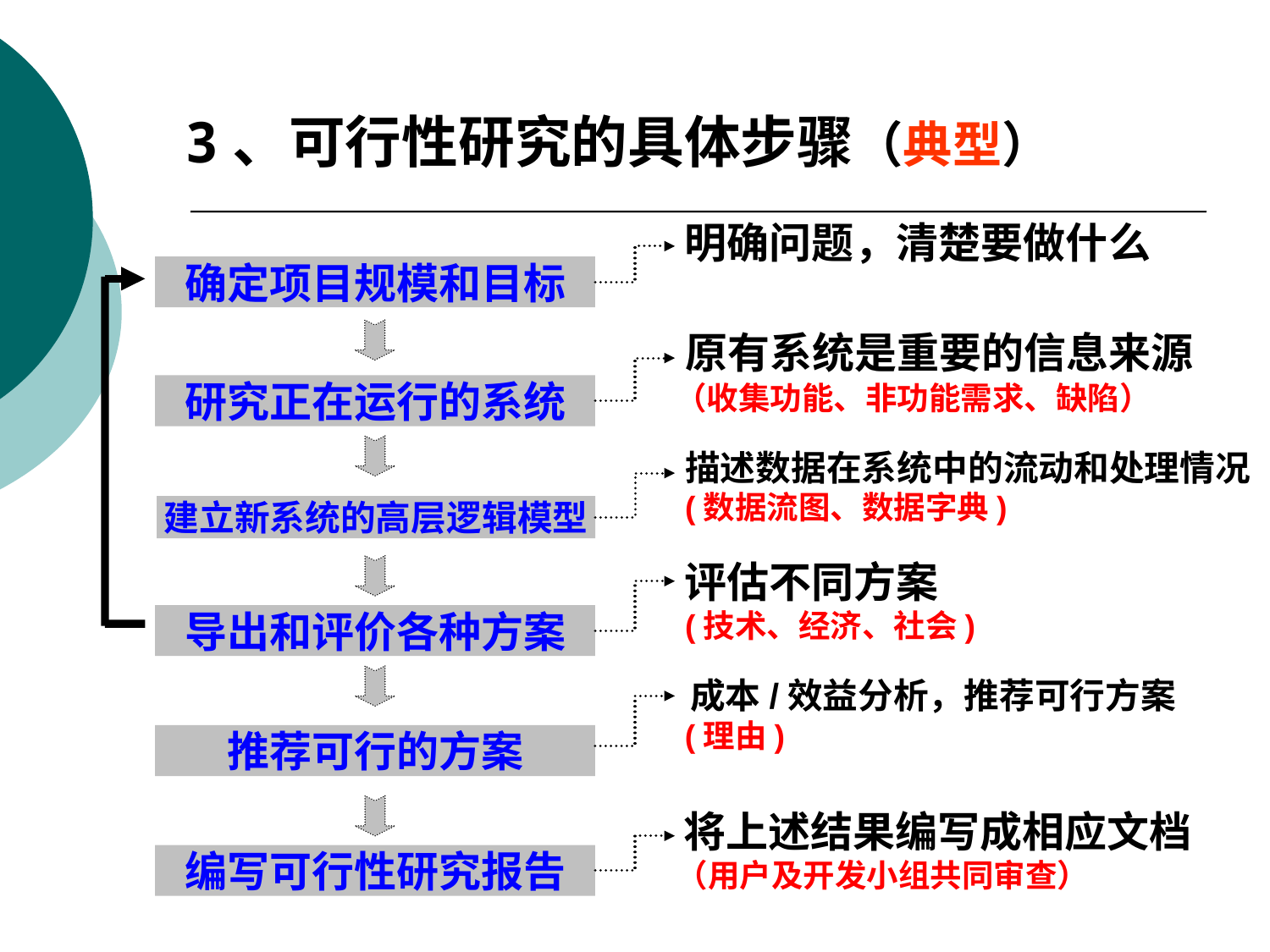

3、可行性研究的具体步骤（典型）
明确问题，清楚要做什么
确定项目规模和目标

研究正在运行的系统

建立新系统的高层逻辑模型

导出和评价各种方案

推荐可行的方案

编写可行性研究报告
原有系统是重要的信息来源
（收集功能、非功能需求、缺陷）
描述数据在系统中的流动和处理情况
(数据流图、数据字典)
评估不同方案
(技术、经济、社会)
成本/效益分析，推荐可行方案
(理由)
将上述结果编写成相应文档
（用户及开发小组共同审查）